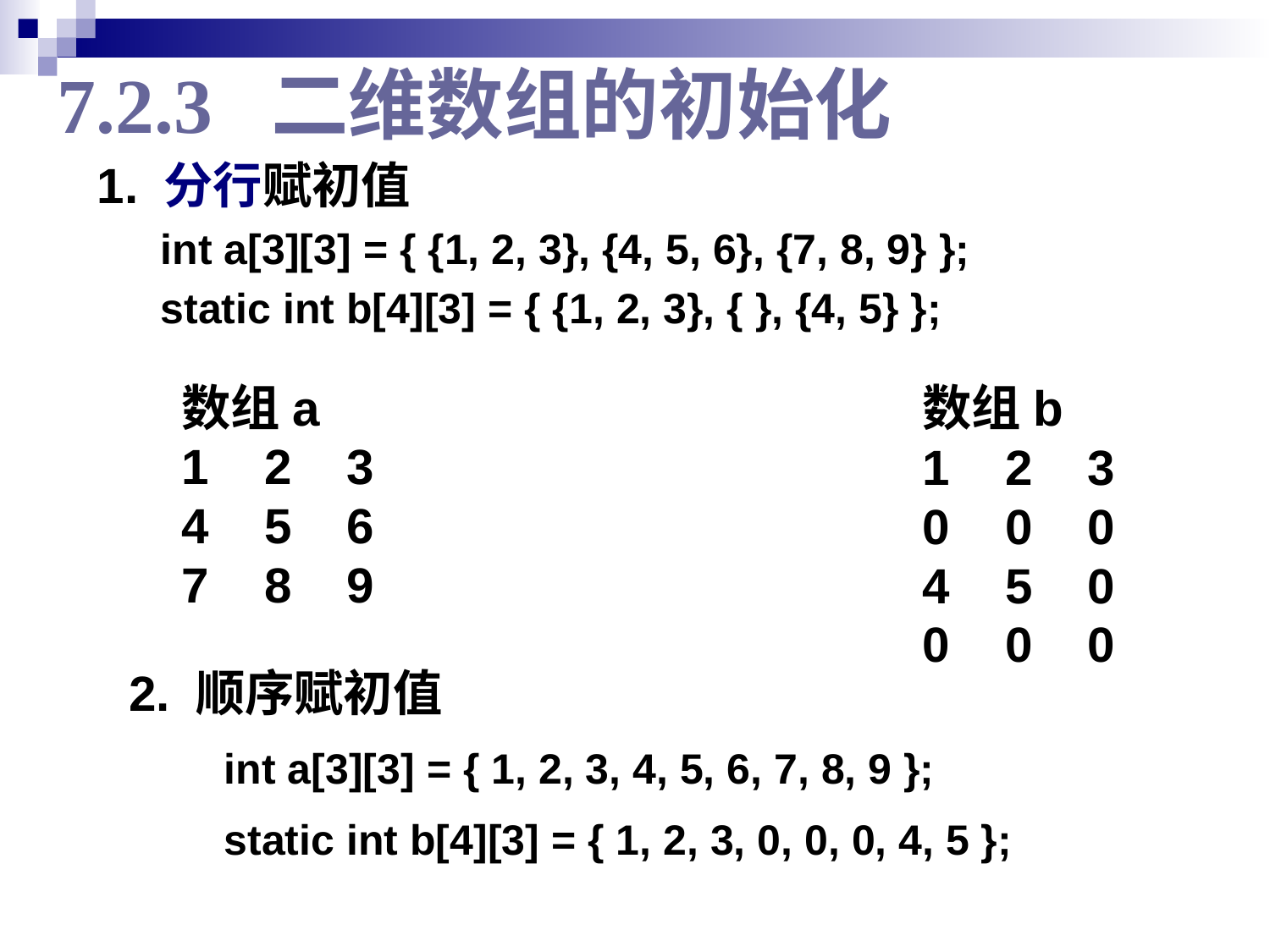

# 7.2.3  二维数组的初始化
1. 分行赋初值
int a[3][3] = { {1, 2, 3}, {4, 5, 6}, {7, 8, 9} };
static int b[4][3] = { {1, 2, 3}, { }, {4, 5} };
数组a
1    2    3
4    5    6
7    8    9
数组b
1    2    3
0    0    0
4    5    0
0    0    0
2. 顺序赋初值
	int a[3][3] = { 1, 2, 3, 4, 5, 6, 7, 8, 9 };
	static int b[4][3] = { 1, 2, 3, 0, 0, 0, 4, 5 };